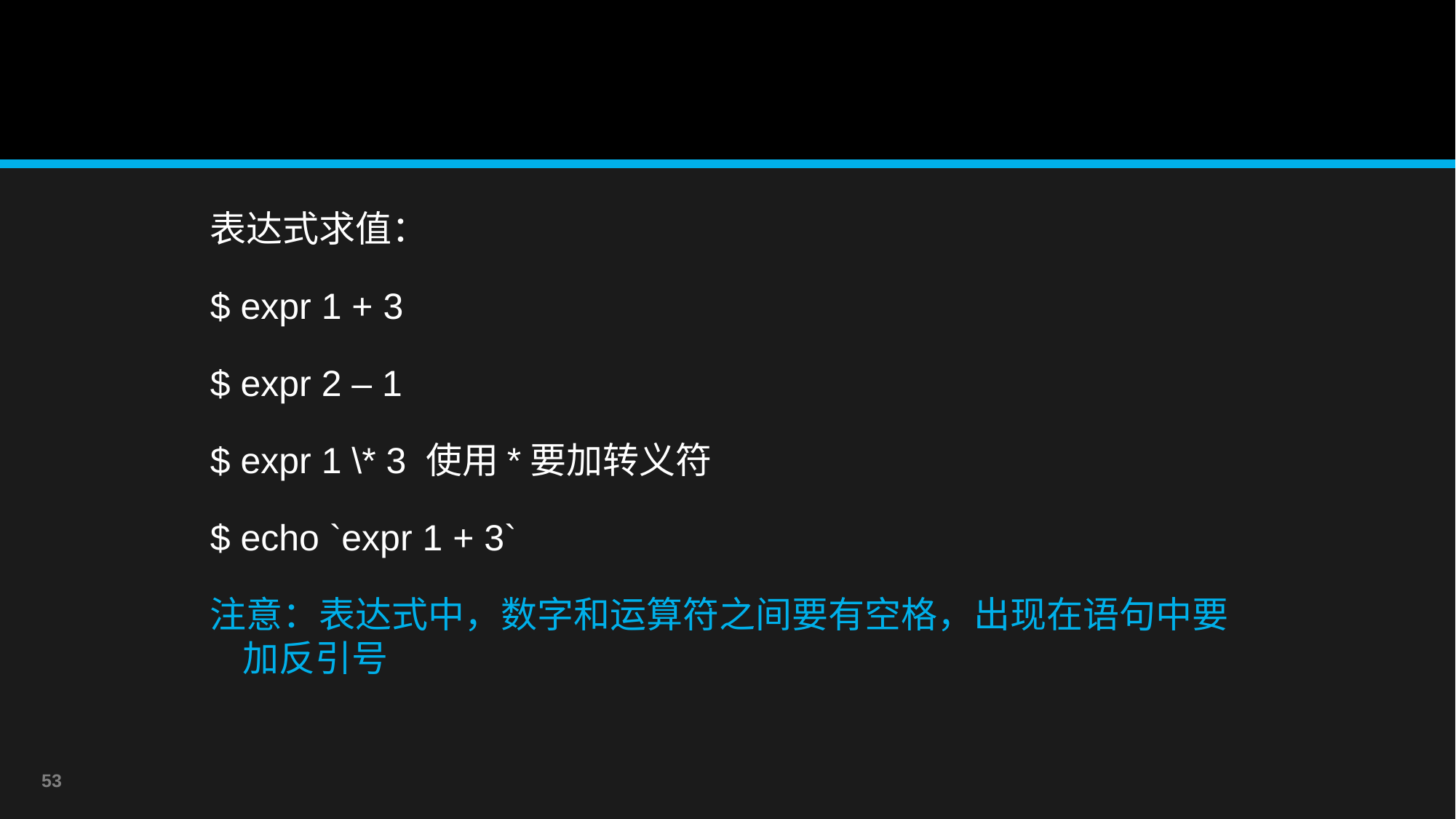

#
表达式求值：
$ expr 1 + 3
$ expr 2 – 1
$ expr 1 \* 3 使用*要加转义符
$ echo `expr 1 + 3`
注意：表达式中，数字和运算符之间要有空格，出现在语句中要加反引号

53